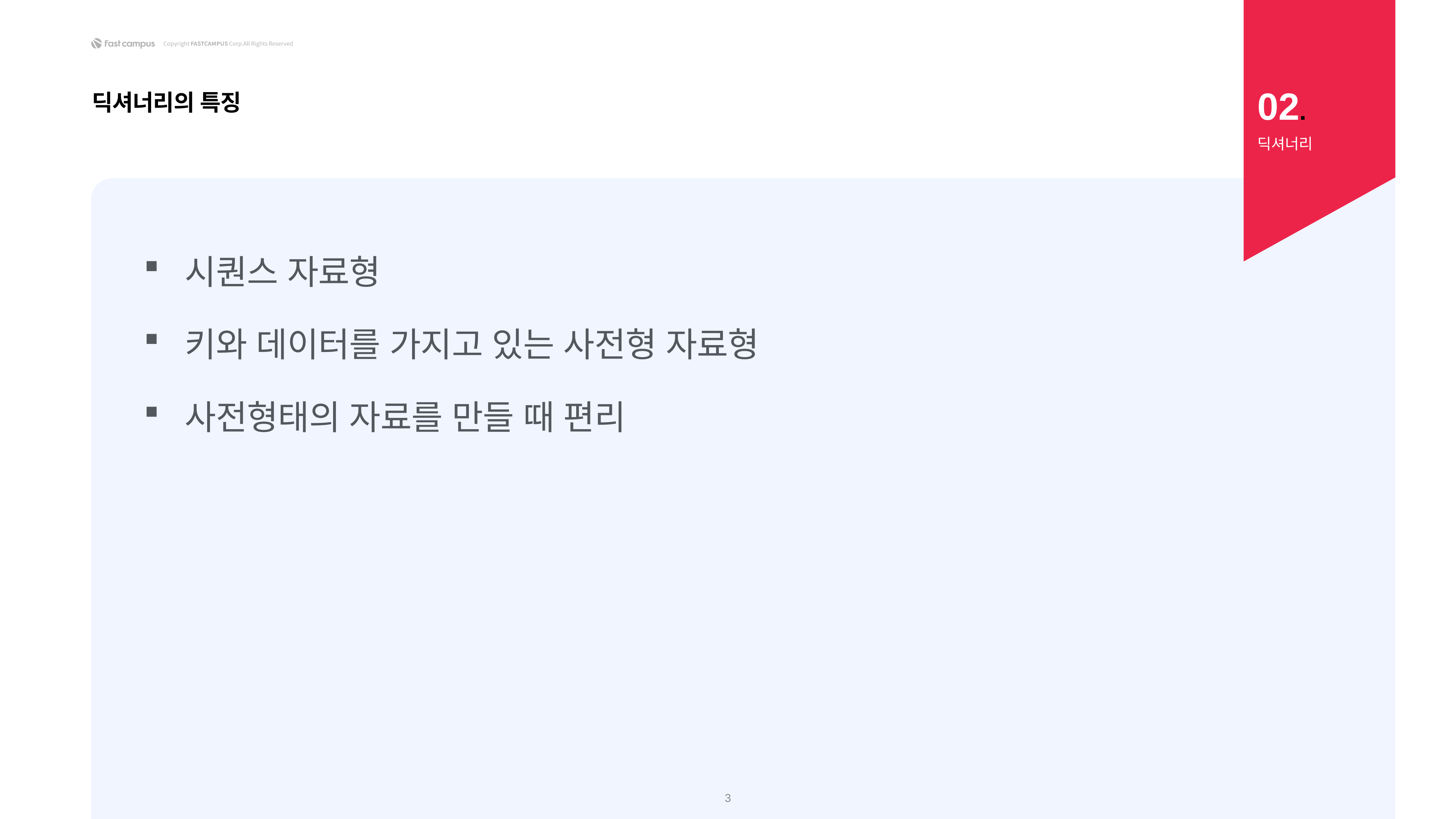

02.
딕셔너리의 특징
딕셔너리
시퀀스 자료형
키와 데이터를 가지고 있는 사전형 자료형
사전형태의 자료를 만들 때 편리
3